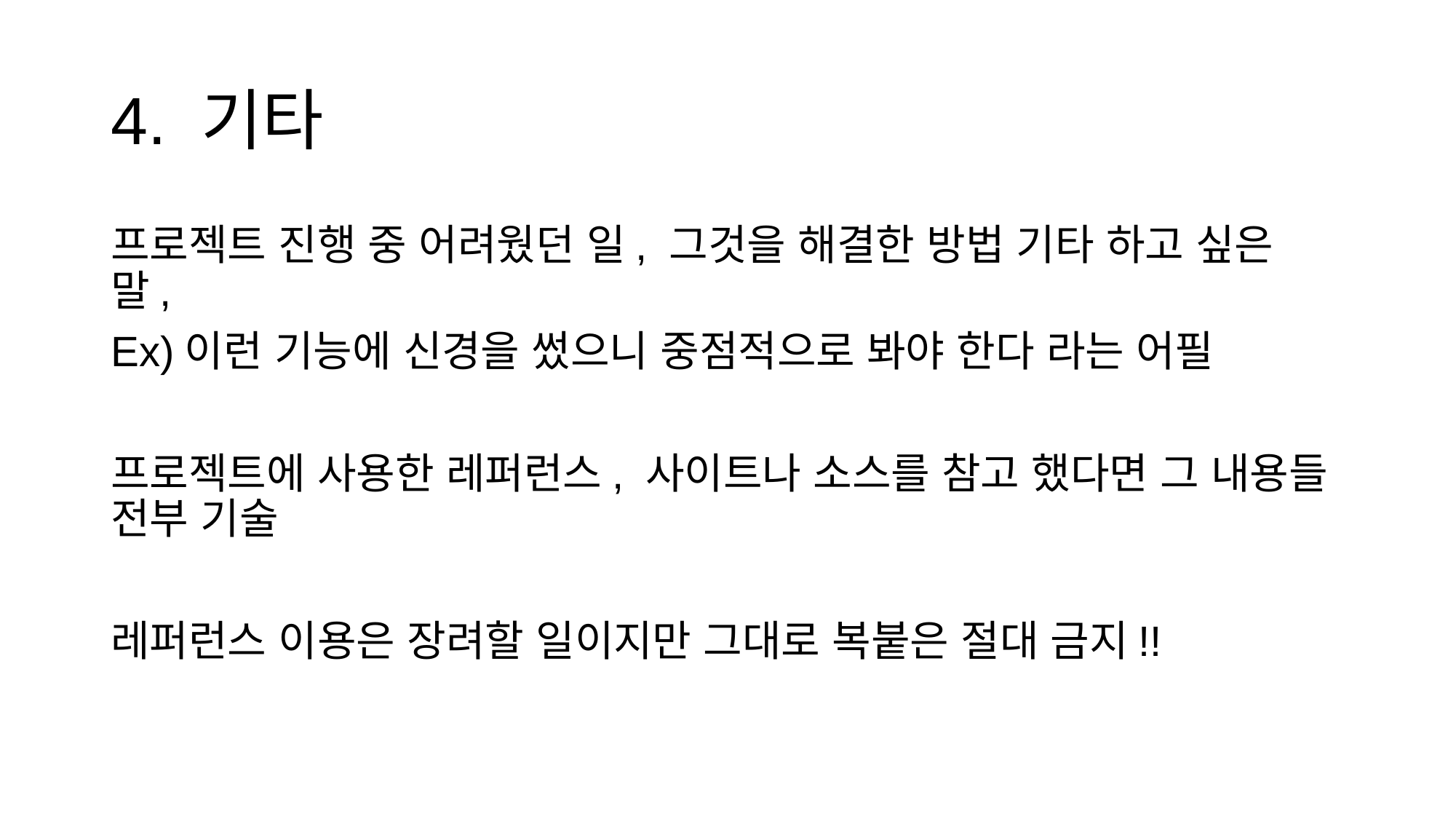

# 4. 기타
프로젝트 진행 중 어려웠던 일, 그것을 해결한 방법 기타 하고 싶은 말,
Ex)이런 기능에 신경을 썼으니 중점적으로 봐야 한다 라는 어필

프로젝트에 사용한 레퍼런스, 사이트나 소스를 참고 했다면 그 내용들 전부 기술

레퍼런스 이용은 장려할 일이지만 그대로 복붙은 절대 금지!!